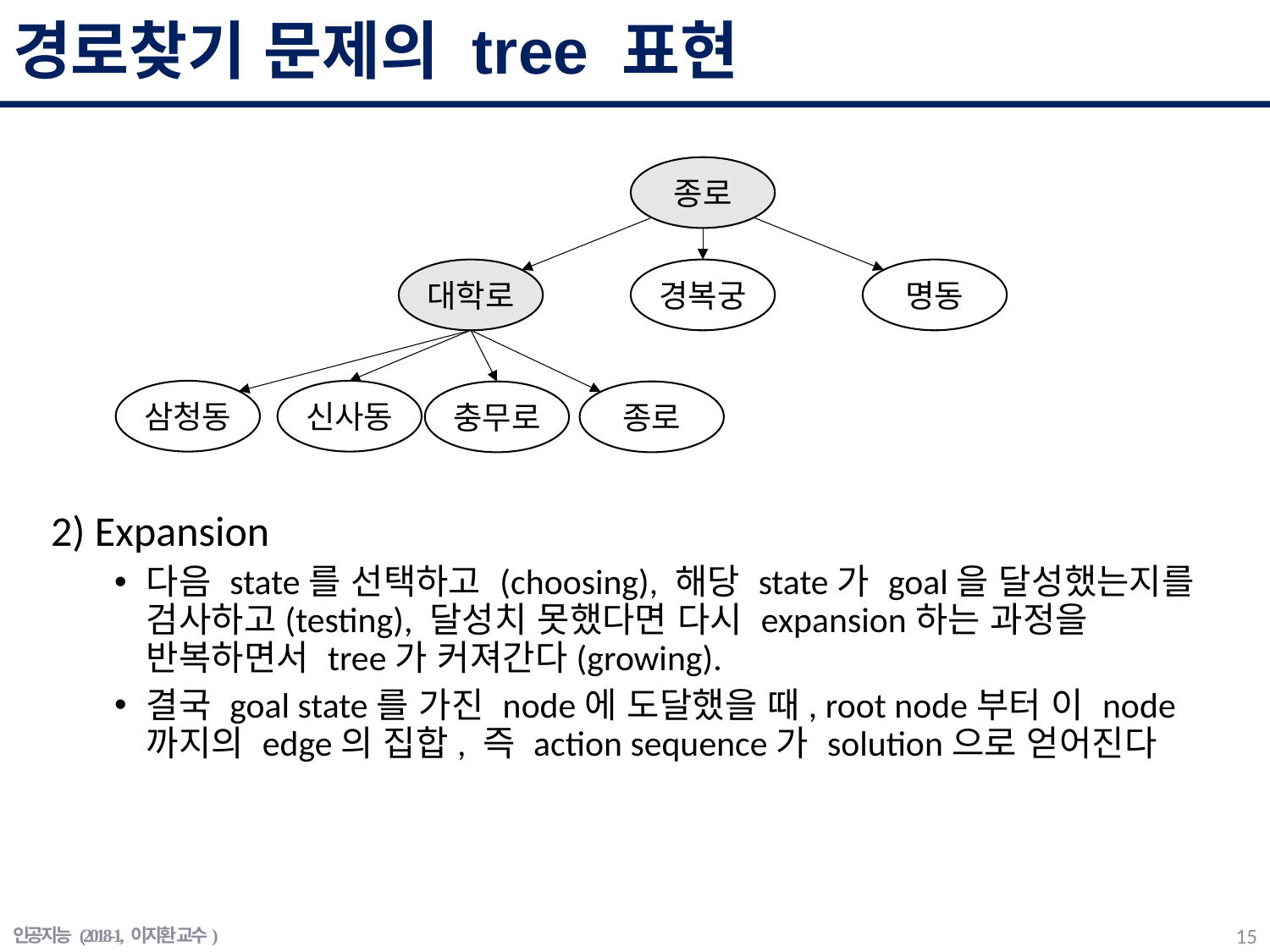

# 경로찾기 문제의 tree 표현
종로
대학로
경복궁
명동
삼청동
신사동
충무로
종로
2) Expansion
다음 state를 선택하고 (choosing), 해당 state가 goal을 달성했는지를 검사하고(testing), 달성치 못했다면 다시 expansion하는 과정을 반복하면서 tree가 커져간다(growing).
결국 goal state를 가진 node에 도달했을 때, root node부터 이 node까지의 edge의 집합, 즉 action sequence가 solution으로 얻어진다
인공지능 (2018-1, 이지환 교수)
15